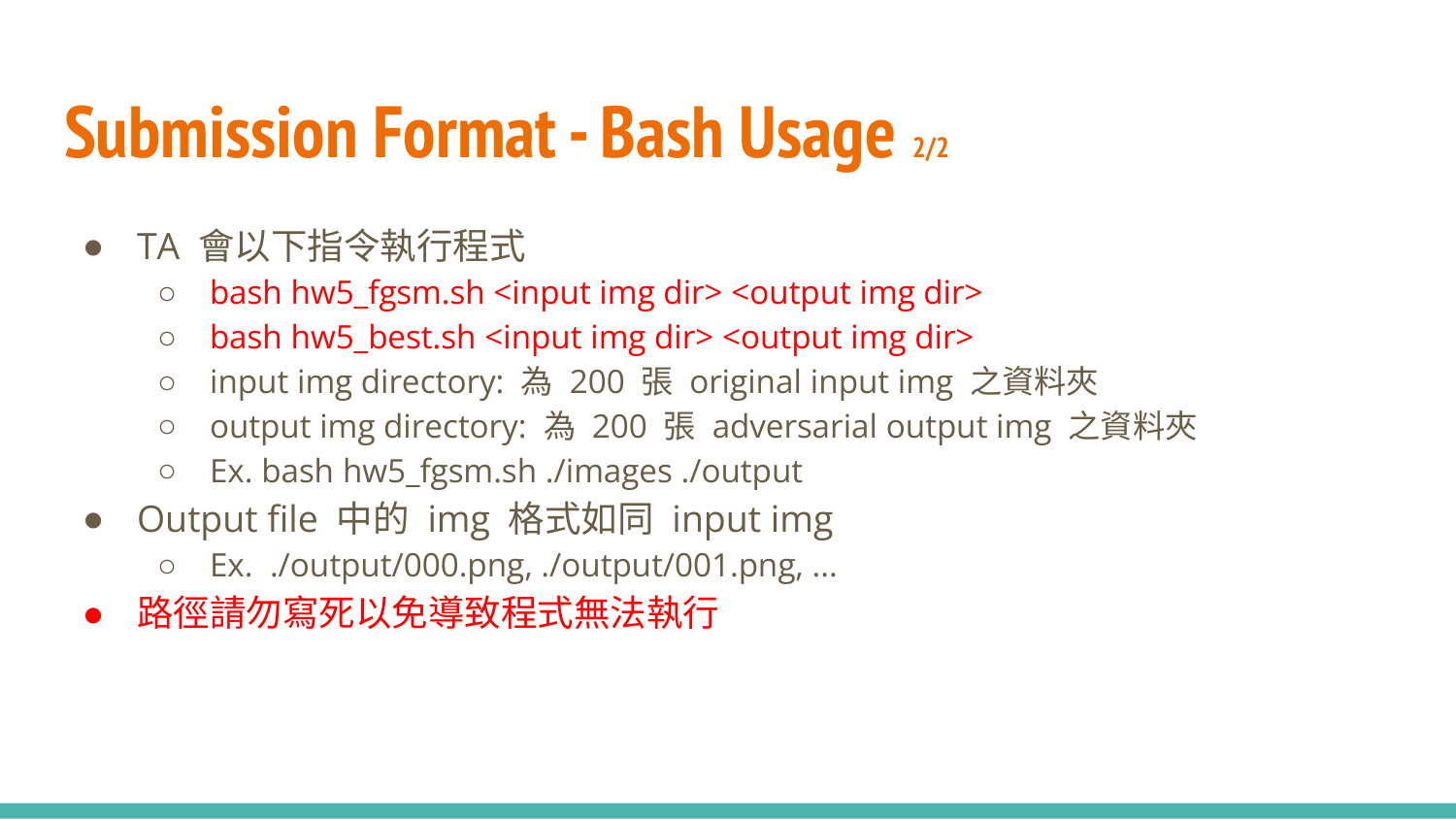

# Submission Format - Bash Usage 2/2
TA 會以下指令執行程式
bash hw5_fgsm.sh <input img dir> <output img dir>
bash hw5_best.sh <input img dir> <output img dir>
input img directory: 為 200 張 original input img 之資料夾
output img directory: 為 200 張 adversarial output img 之資料夾
Ex. bash hw5_fgsm.sh ./images ./output
Output file 中的 img 格式如同 input img
Ex.  ./output/000.png, ./output/001.png, ...
路徑請勿寫死以免導致程式無法執行